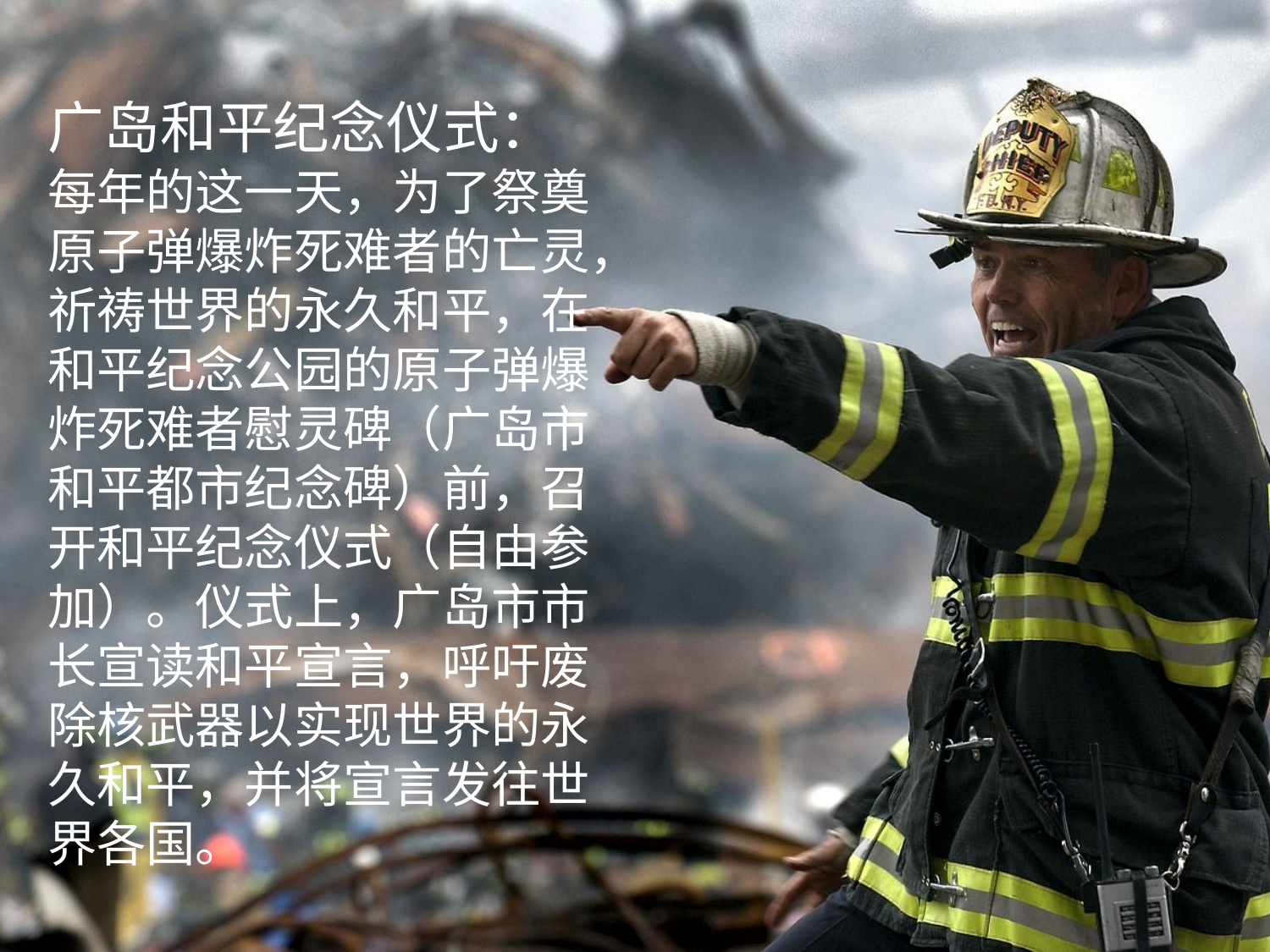

#
广岛和平纪念仪式：
每年的这一天，为了祭奠原子弹爆炸死难者的亡灵，祈祷世界的永久和平，在和平纪念公园的原子弹爆炸死难者慰灵碑（广岛市和平都市纪念碑）前，召开和平纪念仪式（自由参加）。仪式上，广岛市市长宣读和平宣言，呼吁废除核武器以实现世界的永久和平，并将宣言发往世界各国。